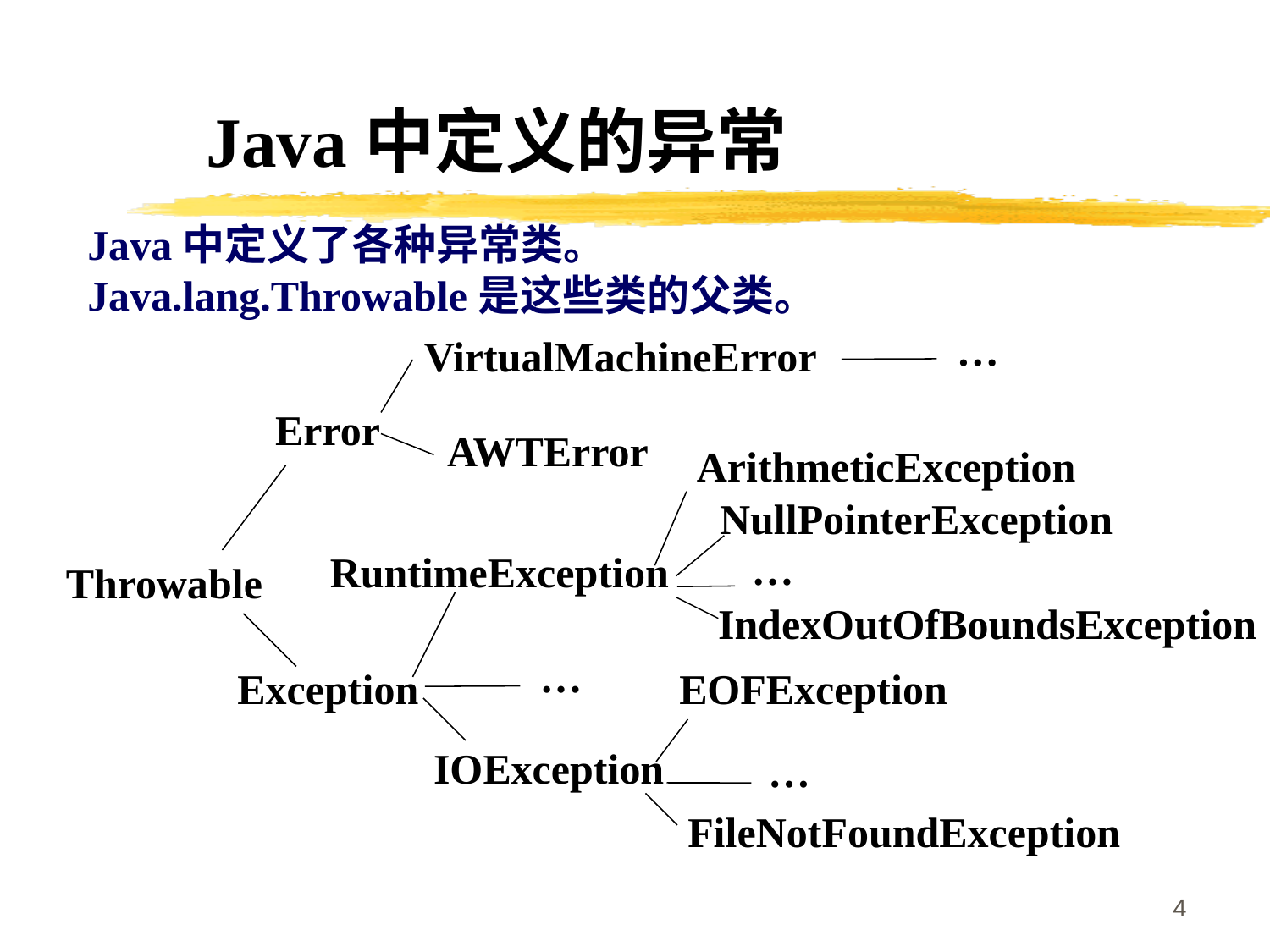

Java中定义的异常
Java中定义了各种异常类。
Java.lang.Throwable是这些类的父类。
…
VirtualMachineError

Error
AWTError

ArithmeticException

NullPointerException
   …

RuntimeException
Throwable

IndexOutOfBoundsException

…
Exception
EOFException

IOException
…

FileNotFoundException
4